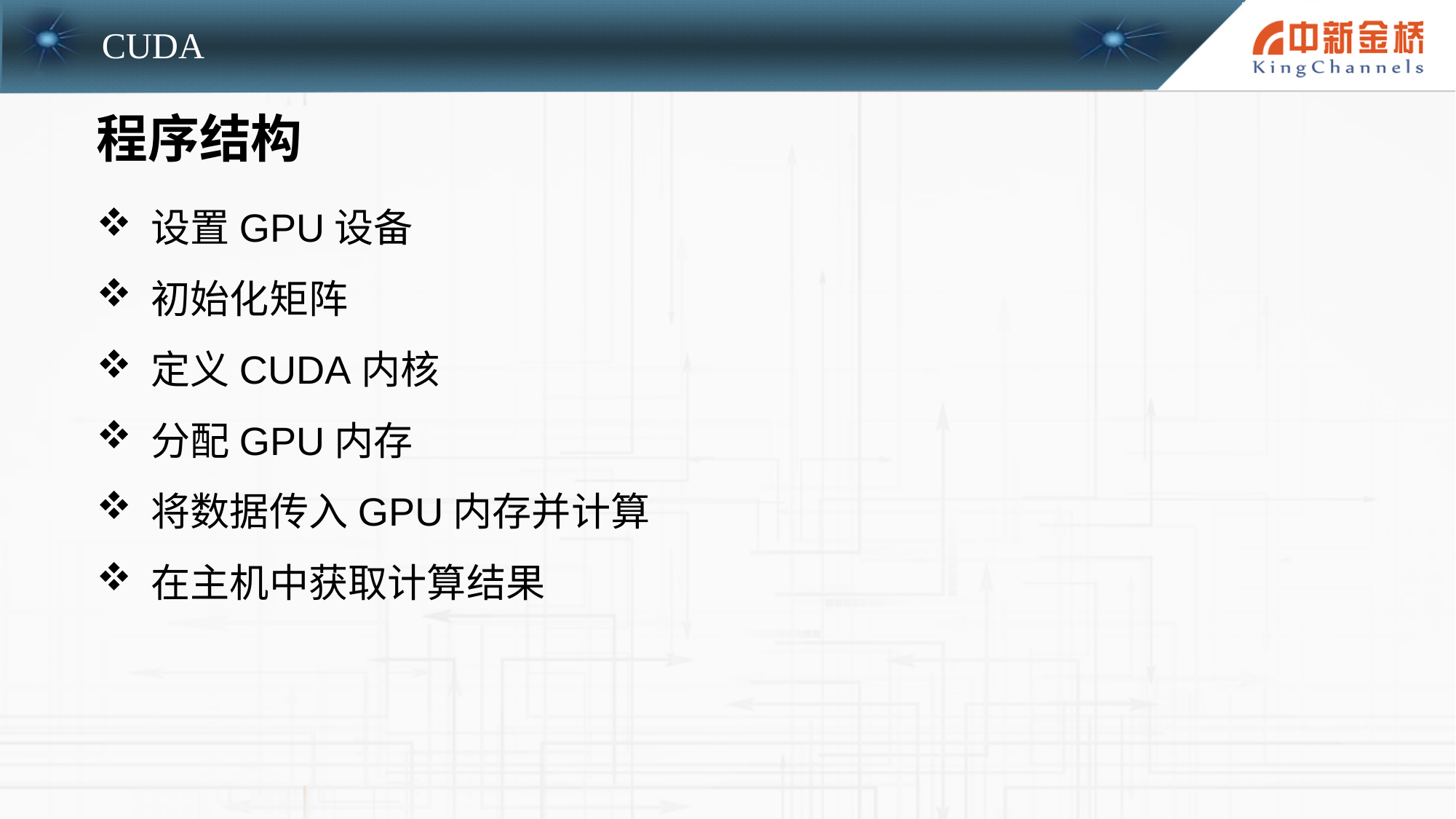

程序结构
设置GPU设备
初始化矩阵
定义CUDA内核
分配GPU内存
将数据传入GPU内存并计算
在主机中获取计算结果